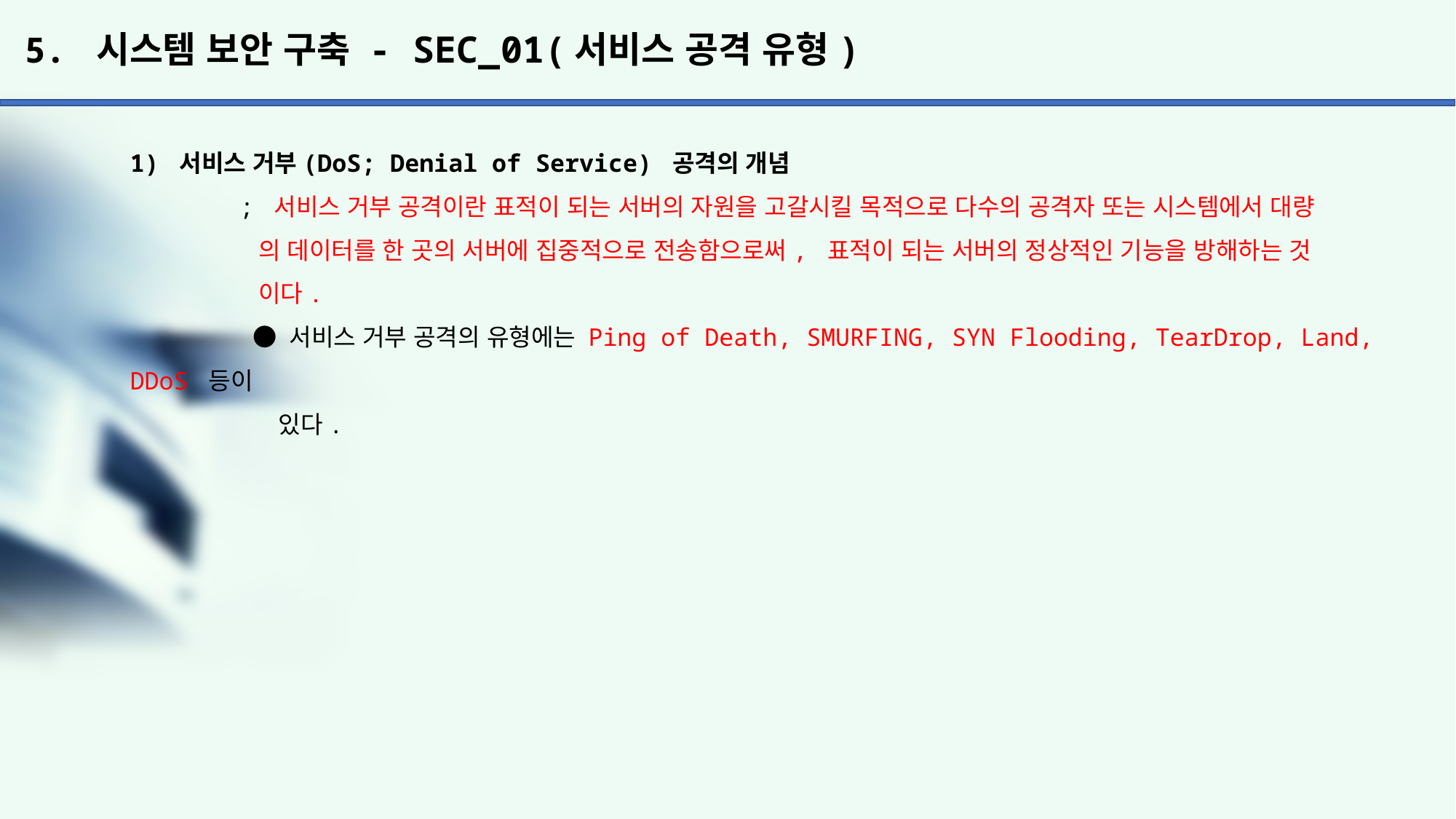

# 5. 시스템 보안 구축 - SEC_01(서비스 공격 유형)
1) 서비스 거부(DoS; Denial of Service) 공격의 개념
	; 서비스 거부 공격이란 표적이 되는 서버의 자원을 고갈시킬 목적으로 다수의 공격자 또는 시스템에서 대량
	  의 데이터를 한 곳의 서버에 집중적으로 전송함으로써, 표적이 되는 서버의 정상적인 기능을 방해하는 것
	  이다.
	  ● 서비스 거부 공격의 유형에는 Ping of Death, SMURFING, SYN Flooding, TearDrop, Land, DDoS 등이
	     있다.